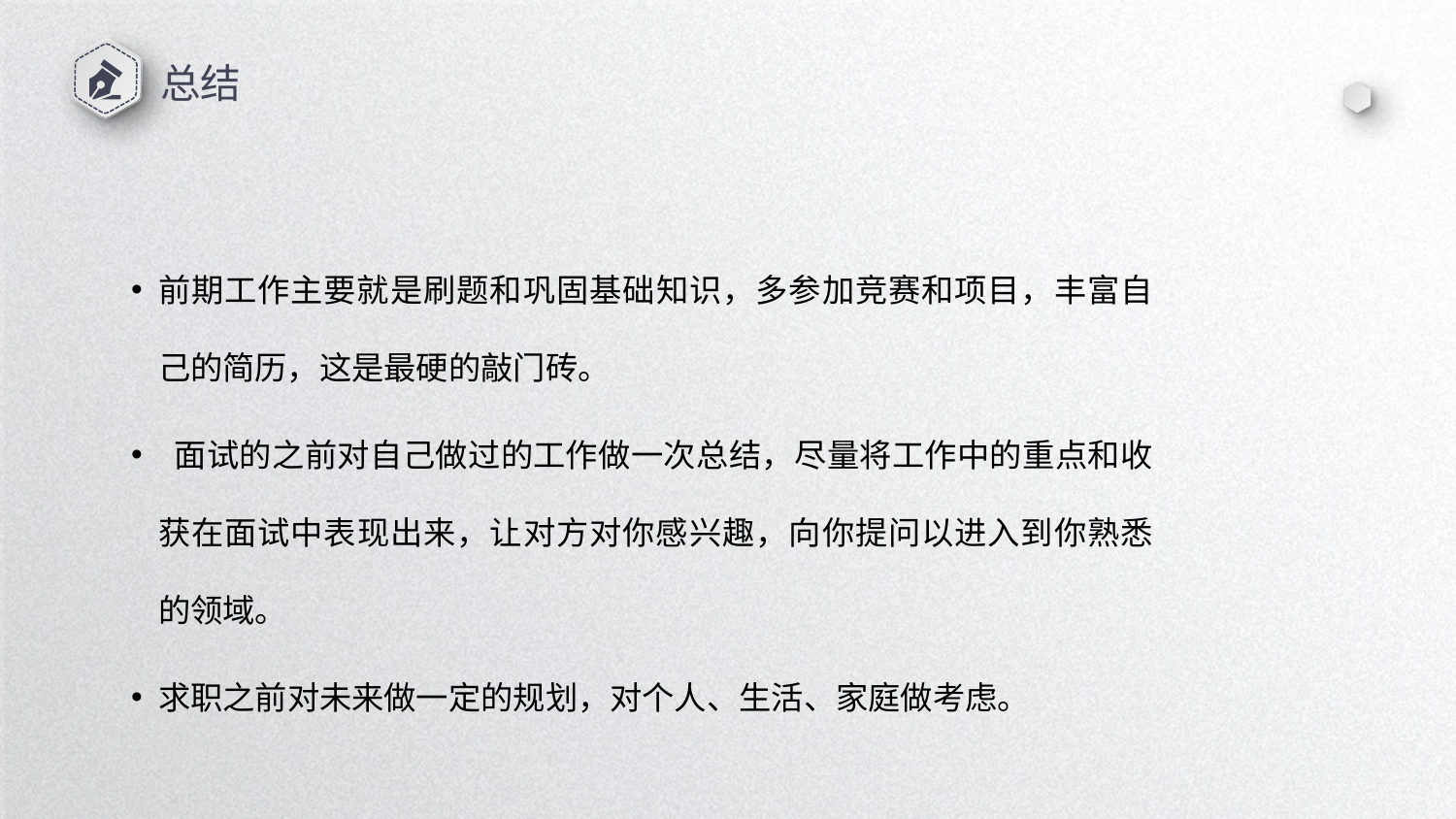

总结

前期工作主要就是刷题和巩固基础知识，多参加竞赛和项目，丰富自己的简历，这是最硬的敲门砖。
 面试的之前对自己做过的工作做一次总结，尽量将工作中的重点和收获在面试中表现出来，让对方对你感兴趣，向你提问以进入到你熟悉的领域。
求职之前对未来做一定的规划，对个人、生活、家庭做考虑。